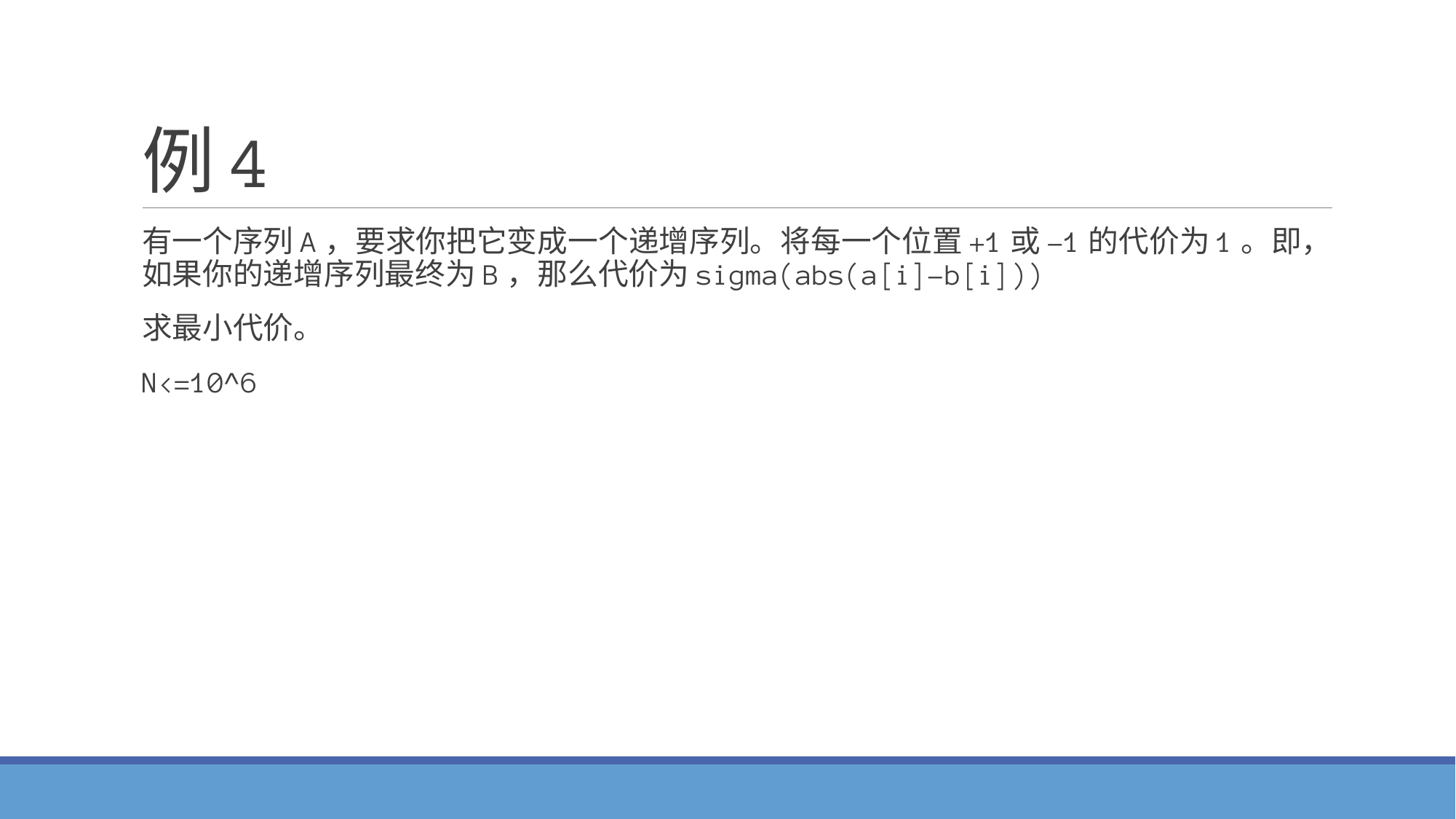

# 例4
有一个序列A，要求你把它变成一个递增序列。将每一个位置+1或-1的代价为1。即，如果你的递增序列最终为B，那么代价为sigma(abs(a[i]-b[i]))
求最小代价。
N<=10^6